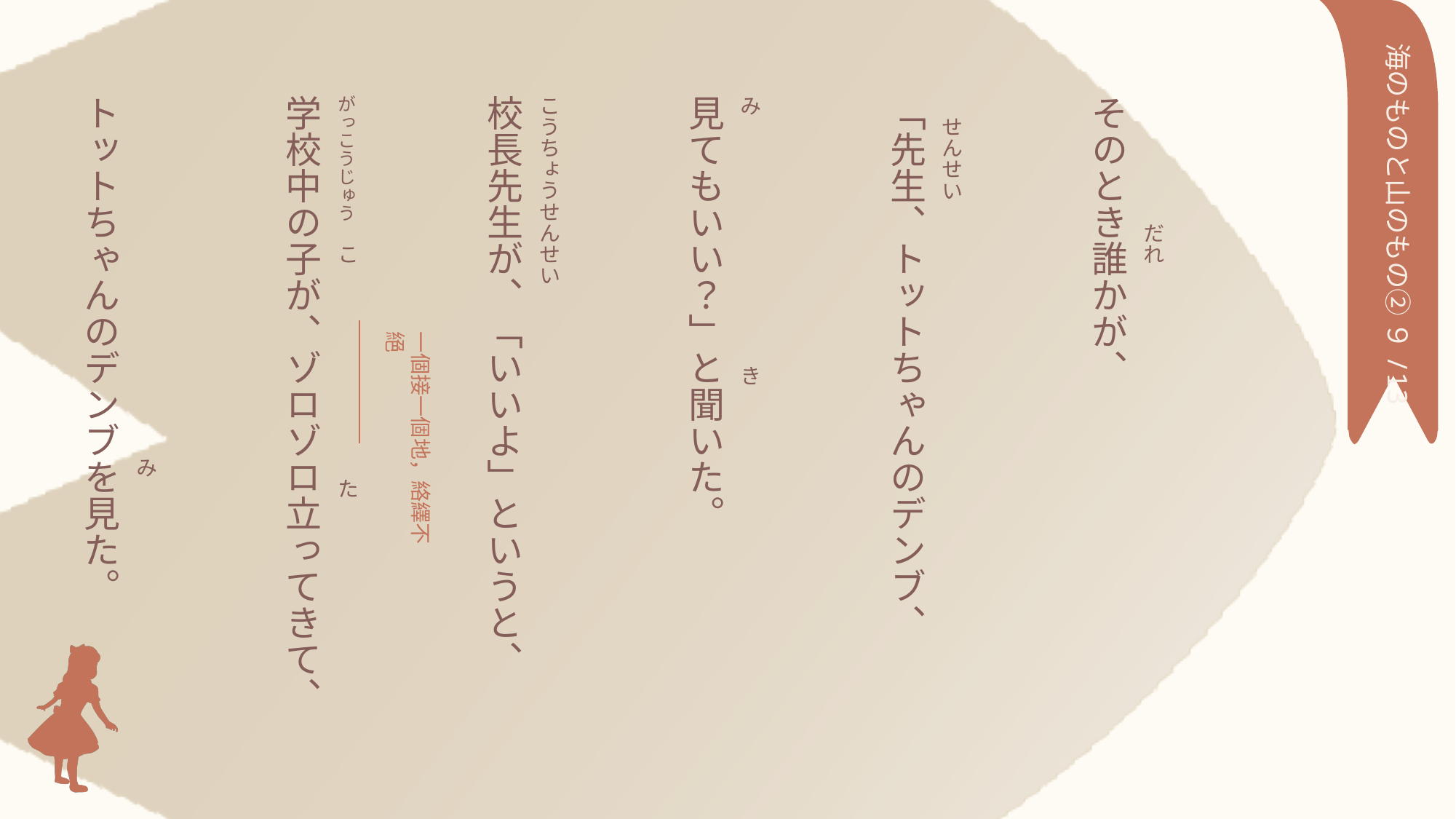

海のものと山のもの② ９/13
　　　　　　だれ
そのとき誰かが、

　せんせい
「先生、トットちゃんのデンブ、

み　　　　　　　　　　　　き
見てもいい？」と聞いた。

こうちょうせんせい
校長先生が、「いいよ」というと、

がっこうじゅう　こ　　　　　　　　　　た
学校中の子が、ゾロゾロ立ってきて、

　　　　　　　　　　　　　　　　　み
トットちゃんのデンブを見た。
一個接一個地，絡繹不絕